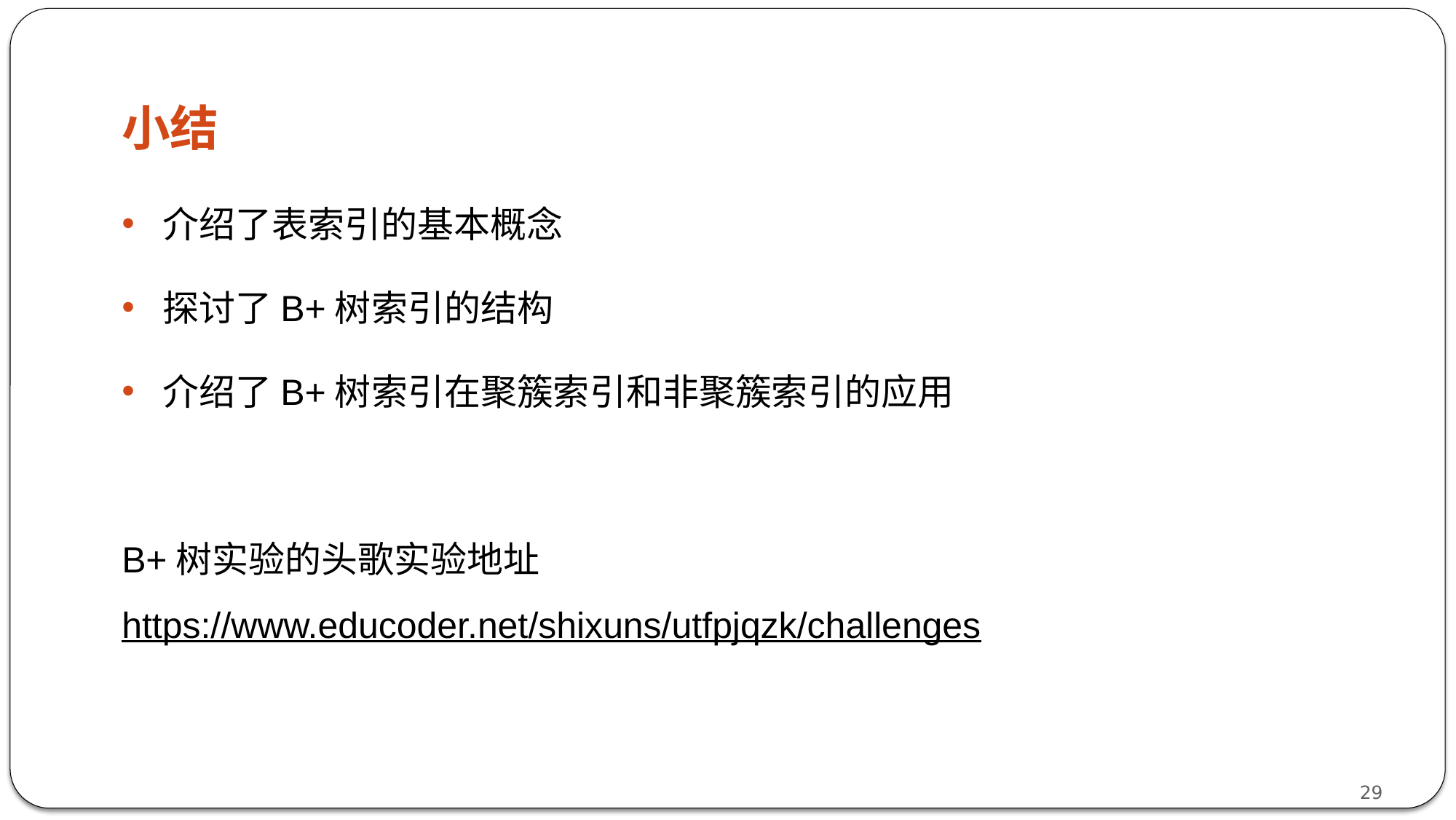

# 小结
介绍了表索引的基本概念
探讨了B+树索引的结构
介绍了B+树索引在聚簇索引和非聚簇索引的应用

B+树实验的头歌实验地址https://www.educoder.net/shixuns/utfpjqzk/challenges
29